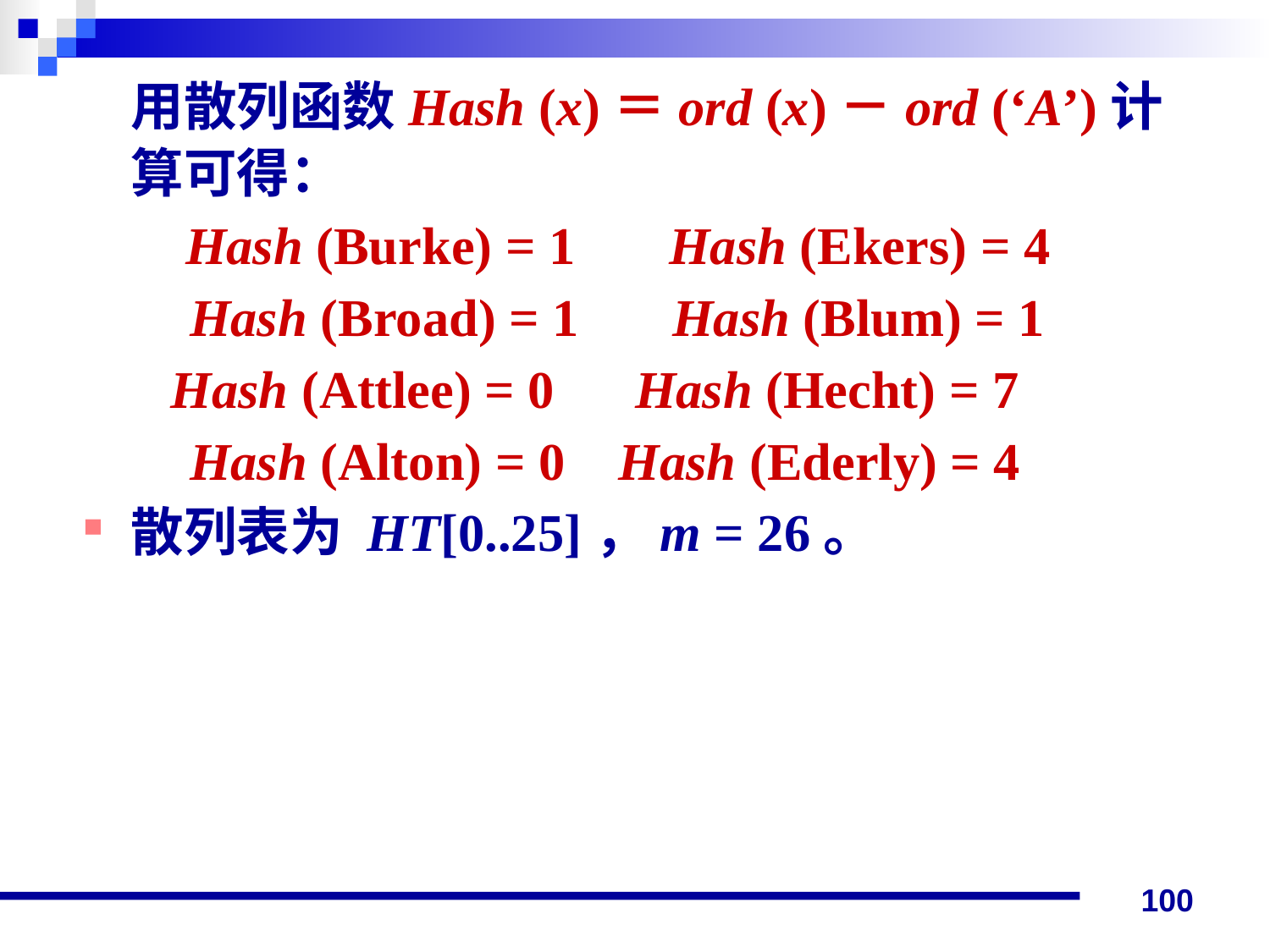

用散列函数Hash (x)＝ord (x)－ord (‘A’)计算可得：
       Hash (Burke) = 1       Hash (Ekers) = 4
        Hash (Broad) = 1       Hash (Blum) = 1
      Hash (Attlee) = 0      Hash (Hecht) = 7
        Hash (Alton) = 0    Hash (Ederly) = 4
散列表为 HT[0..25]，m = 26。

100